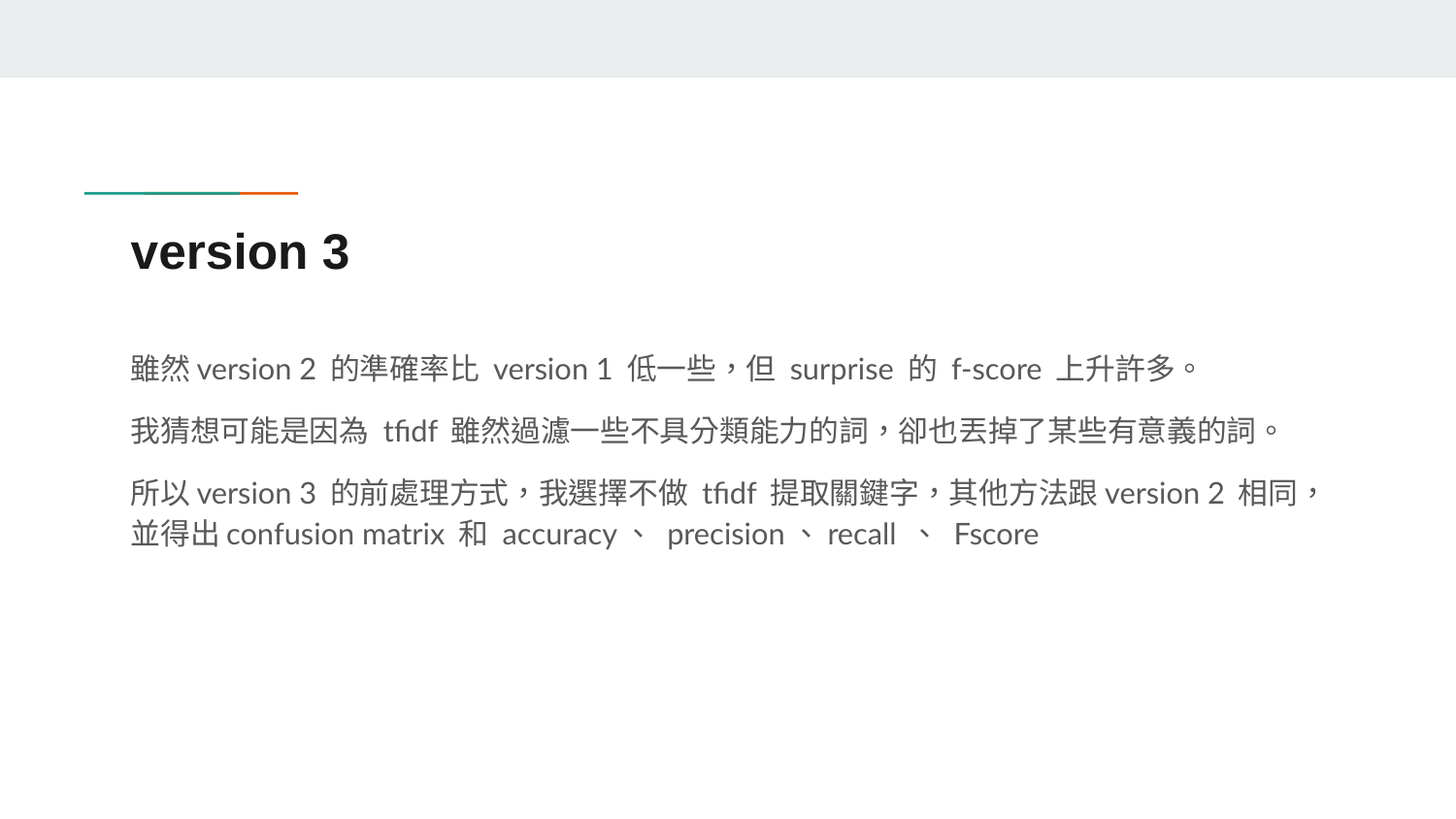

# version 3
雖然version 2 的準確率比 version 1 低一些，但 surprise 的 f-score 上升許多。
我猜想可能是因為 tfidf 雖然過濾一些不具分類能力的詞，卻也丟掉了某些有意義的詞。
所以version 3 的前處理方式，我選擇不做 tfidf 提取關鍵字，其他方法跟version 2 相同，並得出confusion matrix 和 accuracy、 precision、recall 、 Fscore